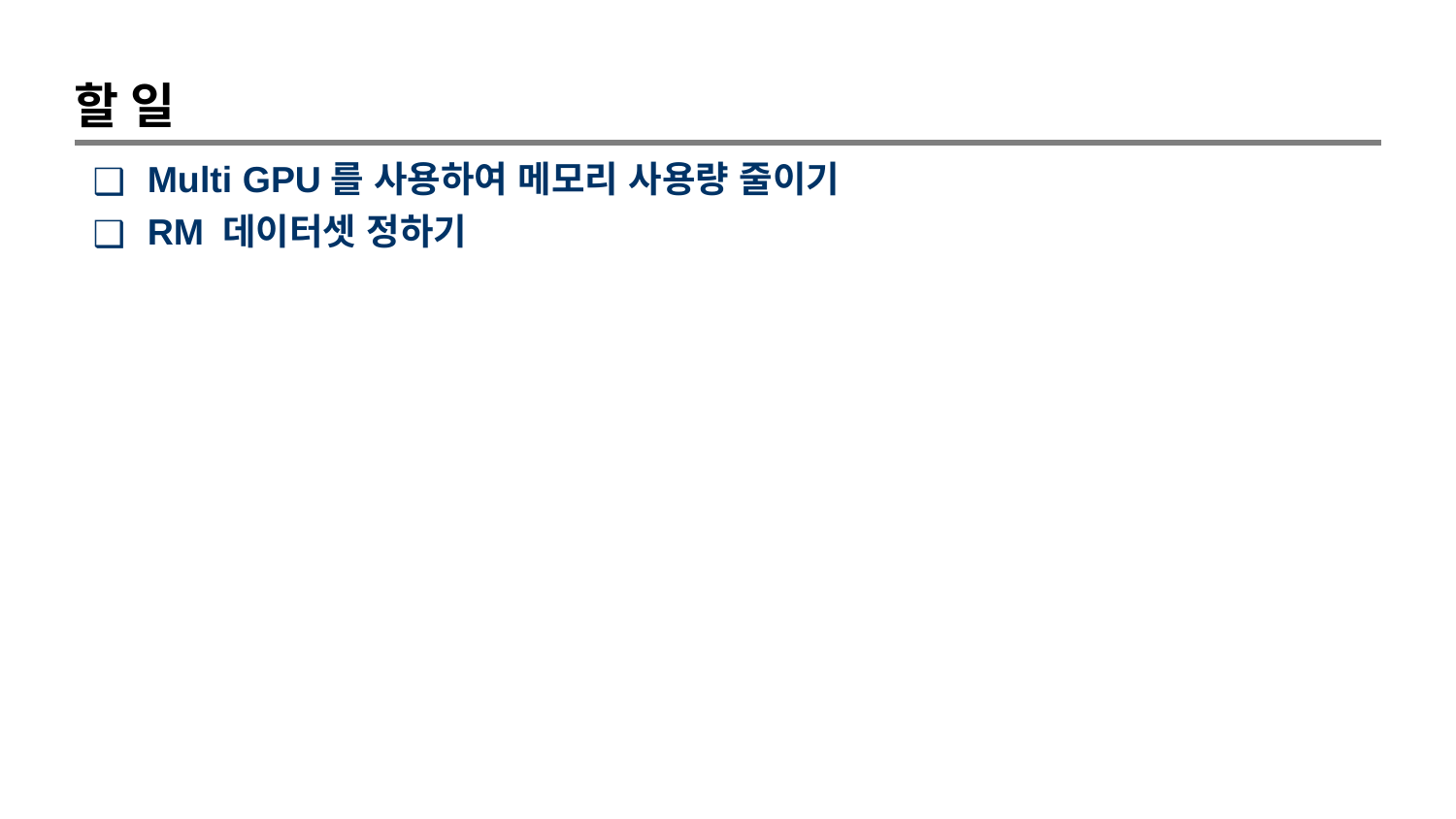

할 일
Multi GPU를 사용하여 메모리 사용량 줄이기
RM 데이터셋 정하기